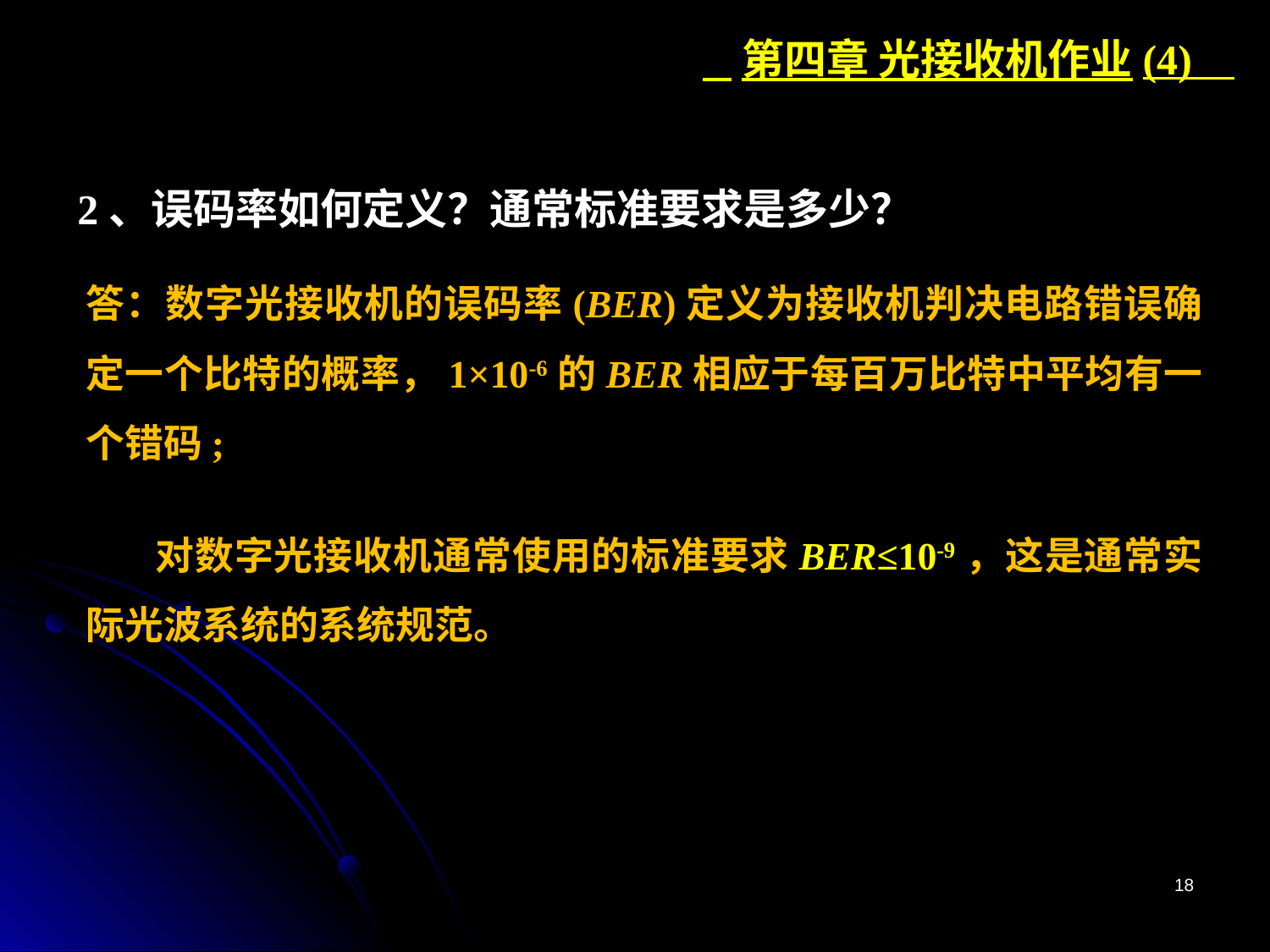

第四章 光接收机作业(4)
2、误码率如何定义？通常标准要求是多少？
答：数字光接收机的误码率(BER)定义为接收机判决电路错误确定一个比特的概率，1×10-6的BER相应于每百万比特中平均有一个错码;
      对数字光接收机通常使用的标准要求BER≤10-9，这是通常实际光波系统的系统规范。
18